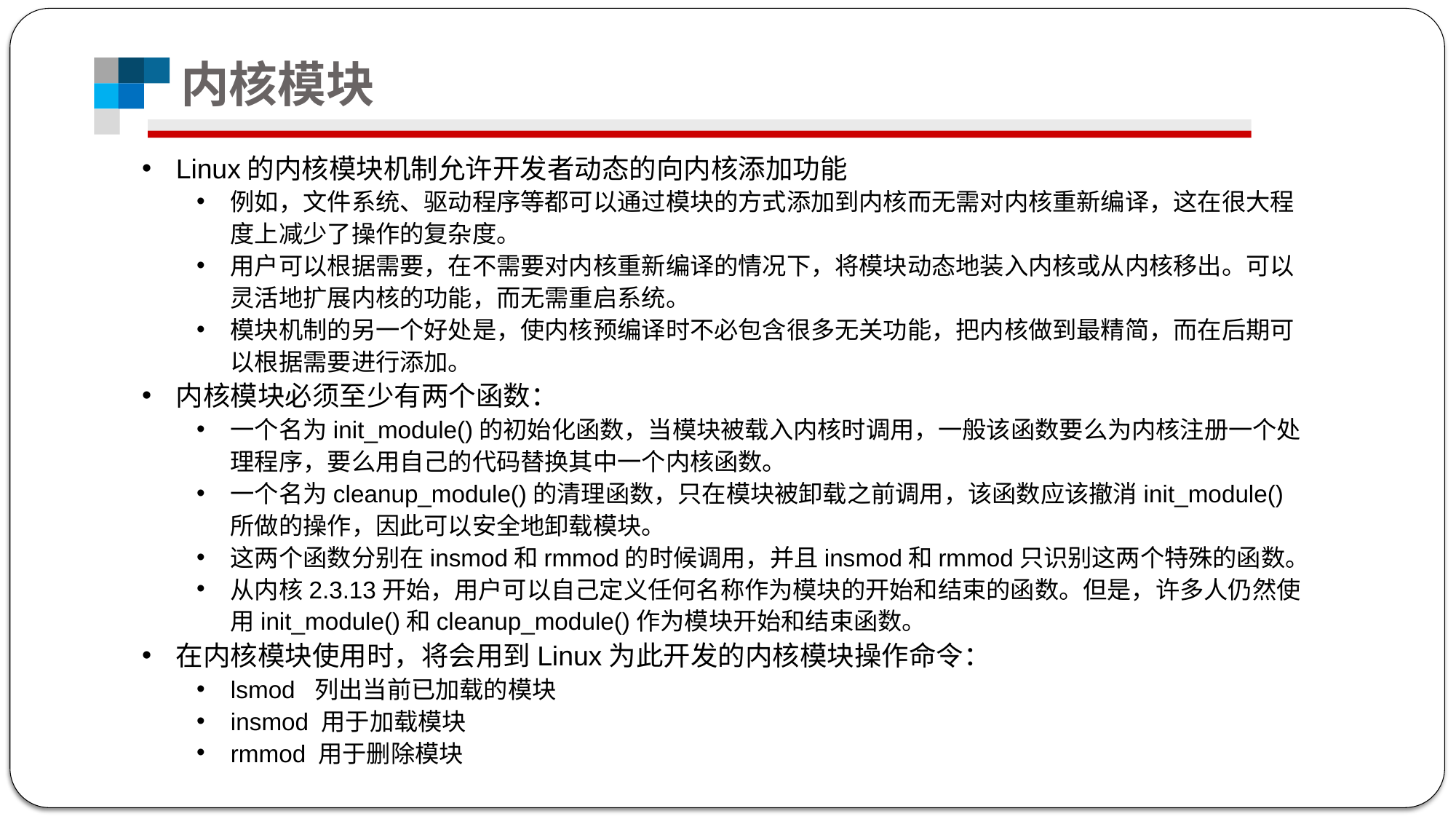

# 内核模块
Linux的内核模块机制允许开发者动态的向内核添加功能
例如，文件系统、驱动程序等都可以通过模块的方式添加到内核而无需对内核重新编译，这在很大程度上减少了操作的复杂度。
用户可以根据需要，在不需要对内核重新编译的情况下，将模块动态地装入内核或从内核移出。可以灵活地扩展内核的功能，而无需重启系统。
模块机制的另一个好处是，使内核预编译时不必包含很多无关功能，把内核做到最精简，而在后期可以根据需要进行添加。
内核模块必须至少有两个函数：
一个名为init_module()的初始化函数，当模块被载入内核时调用，一般该函数要么为内核注册一个处理程序，要么用自己的代码替换其中一个内核函数。
一个名为cleanup_module()的清理函数，只在模块被卸载之前调用，该函数应该撤消init_module()所做的操作，因此可以安全地卸载模块。
这两个函数分别在insmod和rmmod的时候调用，并且insmod和rmmod只识别这两个特殊的函数。
从内核2.3.13开始，用户可以自己定义任何名称作为模块的开始和结束的函数。但是，许多人仍然使用init_module()和cleanup_module()作为模块开始和结束函数。
在内核模块使用时，将会用到Linux为此开发的内核模块操作命令：
lsmod  列出当前已加载的模块
insmod 用于加载模块
rmmod 用于删除模块